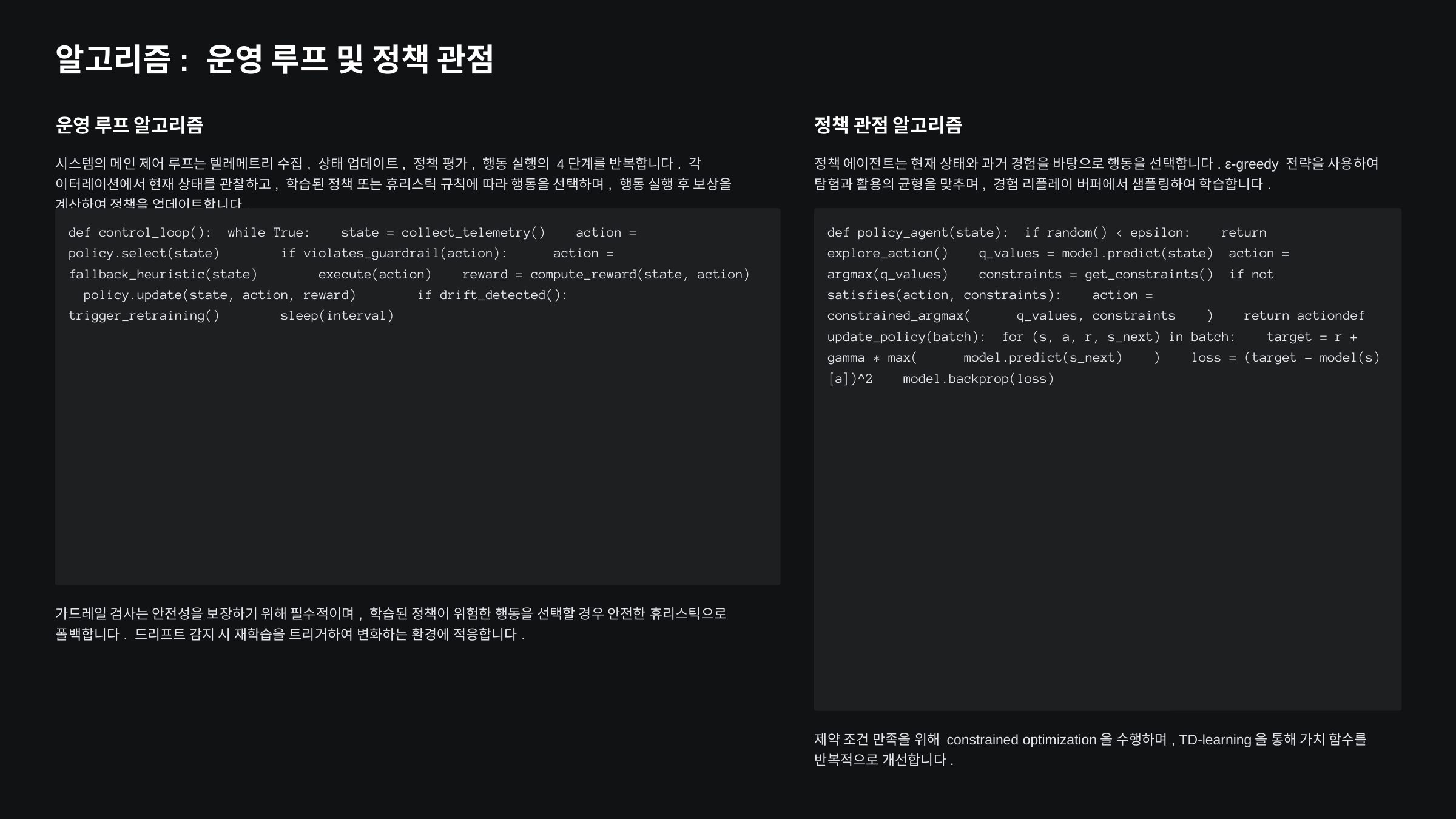

알고리즘: 운영 루프 및 정책 관점
운영 루프 알고리즘
정책 관점 알고리즘
시스템의 메인 제어 루프는 텔레메트리 수집, 상태 업데이트, 정책 평가, 행동 실행의 4단계를 반복합니다. 각 이터레이션에서 현재 상태를 관찰하고, 학습된 정책 또는 휴리스틱 규칙에 따라 행동을 선택하며, 행동 실행 후 보상을 계산하여 정책을 업데이트합니다.
정책 에이전트는 현재 상태와 과거 경험을 바탕으로 행동을 선택합니다. ε-greedy 전략을 사용하여 탐험과 활용의 균형을 맞추며, 경험 리플레이 버퍼에서 샘플링하여 학습합니다.

def control_loop():  while True:    state = collect_telemetry()    action = policy.select(state)        if violates_guardrail(action):      action = fallback_heuristic(state)        execute(action)    reward = compute_reward(state, action)    policy.update(state, action, reward)        if drift_detected():      trigger_retraining()        sleep(interval)
def policy_agent(state):  if random() < epsilon:    return explore_action()    q_values = model.predict(state)  action = argmax(q_values)    constraints = get_constraints()  if not satisfies(action, constraints):    action = constrained_argmax(      q_values, constraints    )    return actiondef update_policy(batch):  for (s, a, r, s_next) in batch:    target = r + gamma * max(      model.predict(s_next)    )    loss = (target - model(s)[a])^2    model.backprop(loss)
가드레일 검사는 안전성을 보장하기 위해 필수적이며, 학습된 정책이 위험한 행동을 선택할 경우 안전한 휴리스틱으로 폴백합니다. 드리프트 감지 시 재학습을 트리거하여 변화하는 환경에 적응합니다.
제약 조건 만족을 위해 constrained optimization을 수행하며, TD-learning을 통해 가치 함수를 반복적으로 개선합니다.